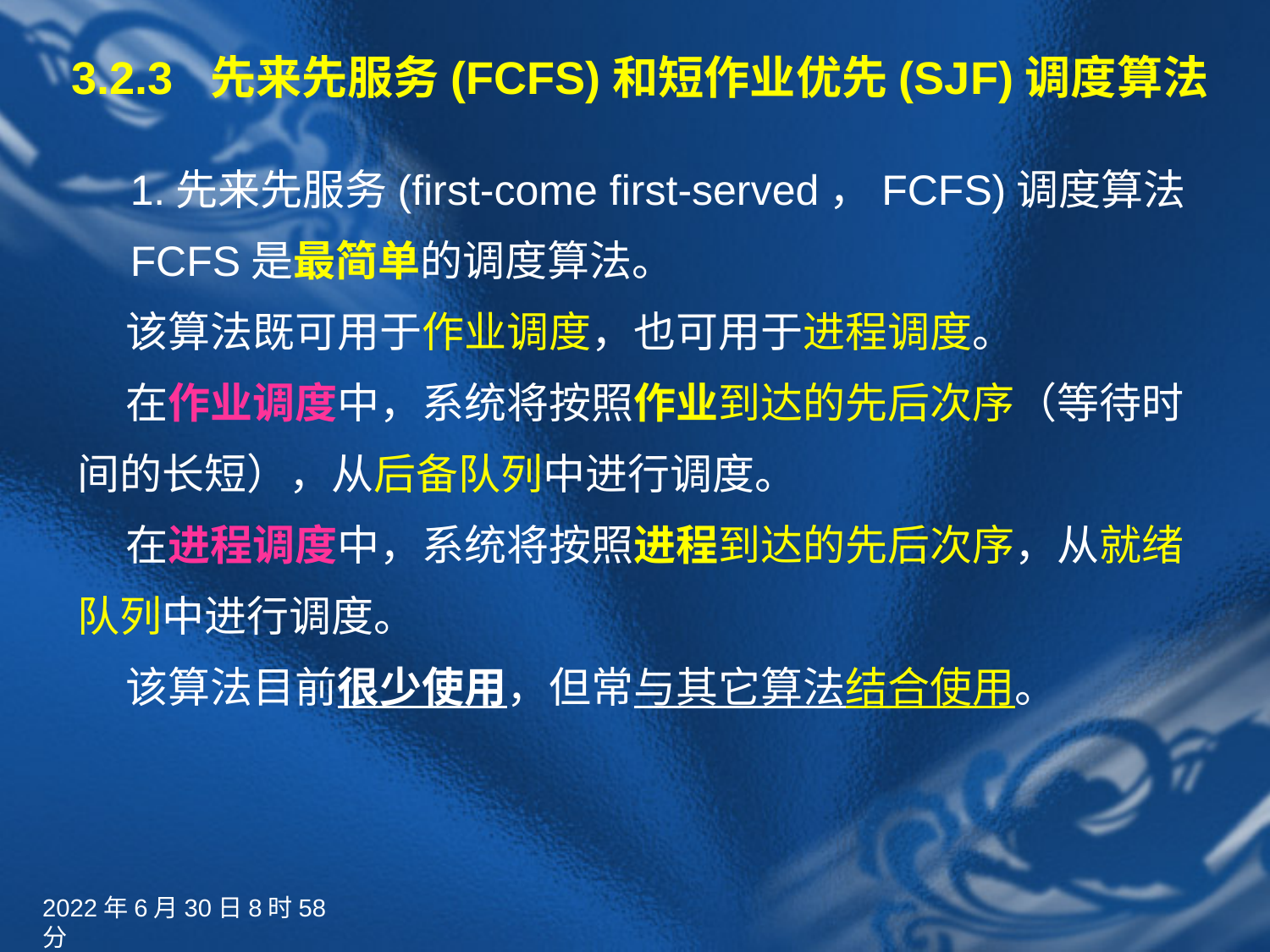

# 3.2.3  先来先服务(FCFS)和短作业优先(SJF)调度算法
　1.先来先服务(first-come first-served，FCFS)调度算法
　FCFS是最简单的调度算法。
    该算法既可用于作业调度，也可用于进程调度。
    在作业调度中，系统将按照作业到达的先后次序（等待时间的长短），从后备队列中进行调度。
    在进程调度中，系统将按照进程到达的先后次序，从就绪队列中进行调度。
    该算法目前很少使用，但常与其它算法结合使用。
2022年6月30日8时58分